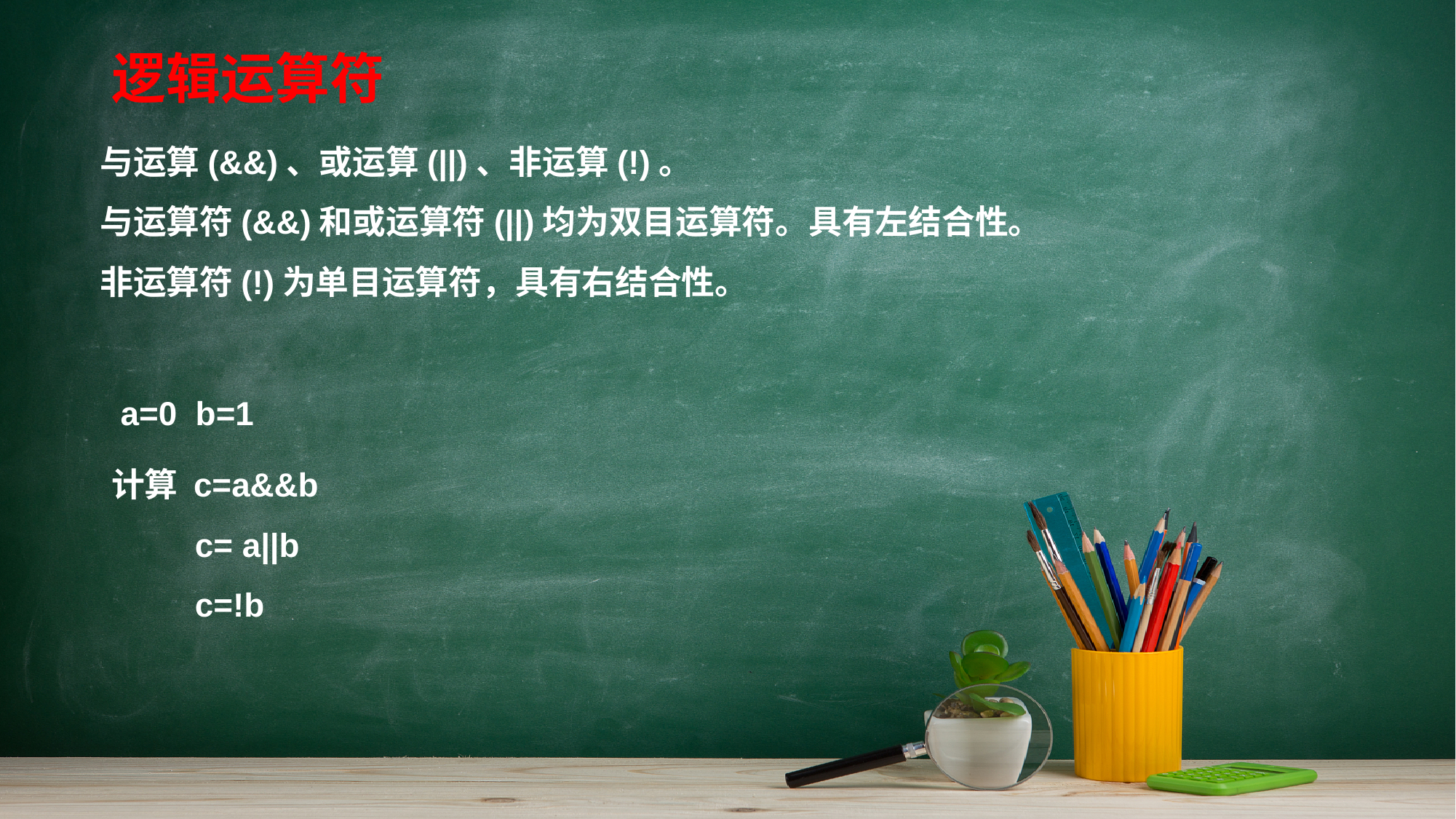

逻辑运算符
#
与运算(&&)、或运算(||)、非运算(!)。
与运算符(&&)和或运算符(||)均为双目运算符。具有左结合性。
非运算符(!)为单目运算符，具有右结合性。

  a=0  b=1
计算 c=a&&b
         c= a||b
         c=!b